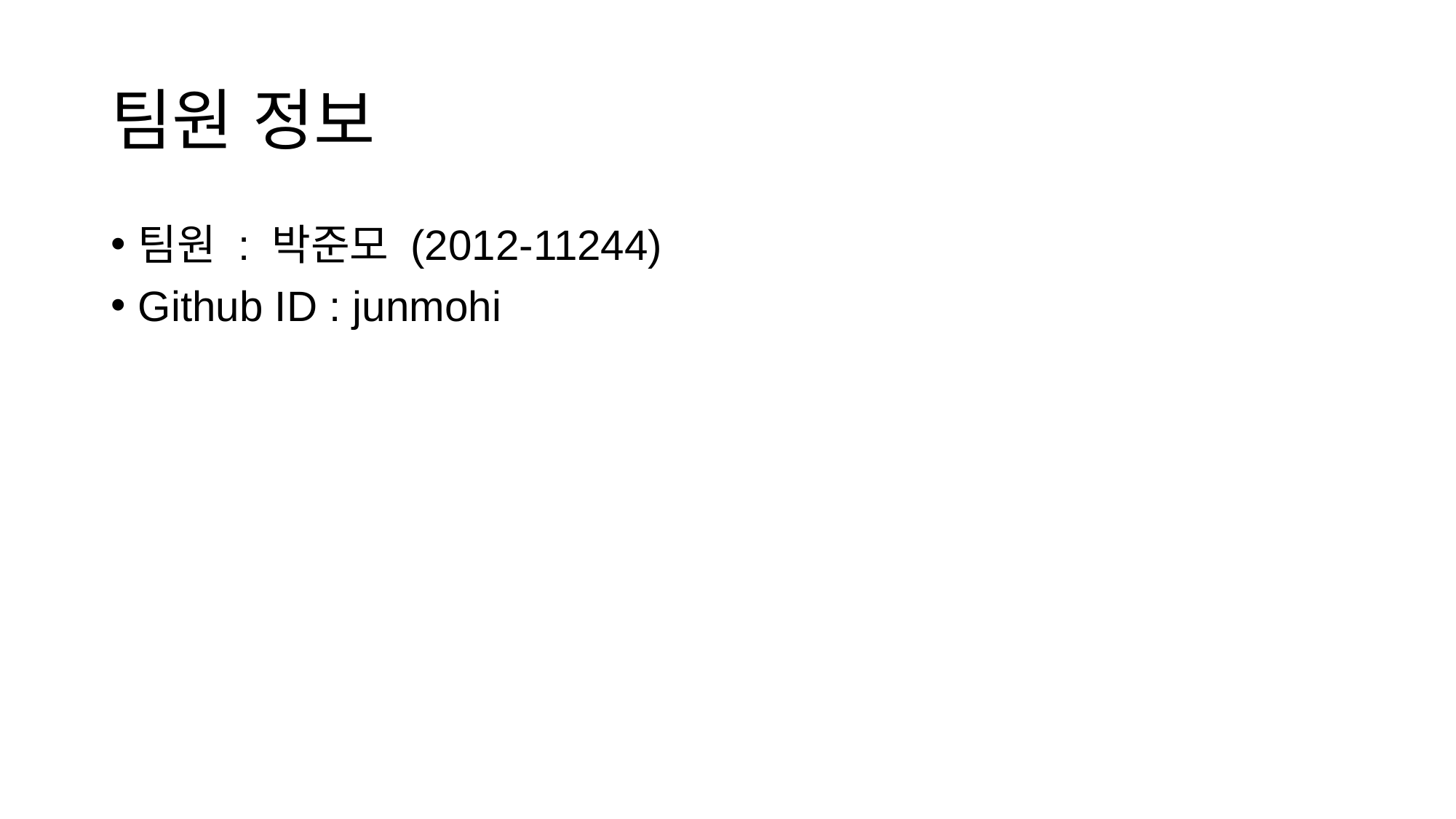

# 팀원 정보
팀원 : 박준모 (2012-11244)
Github ID : junmohi